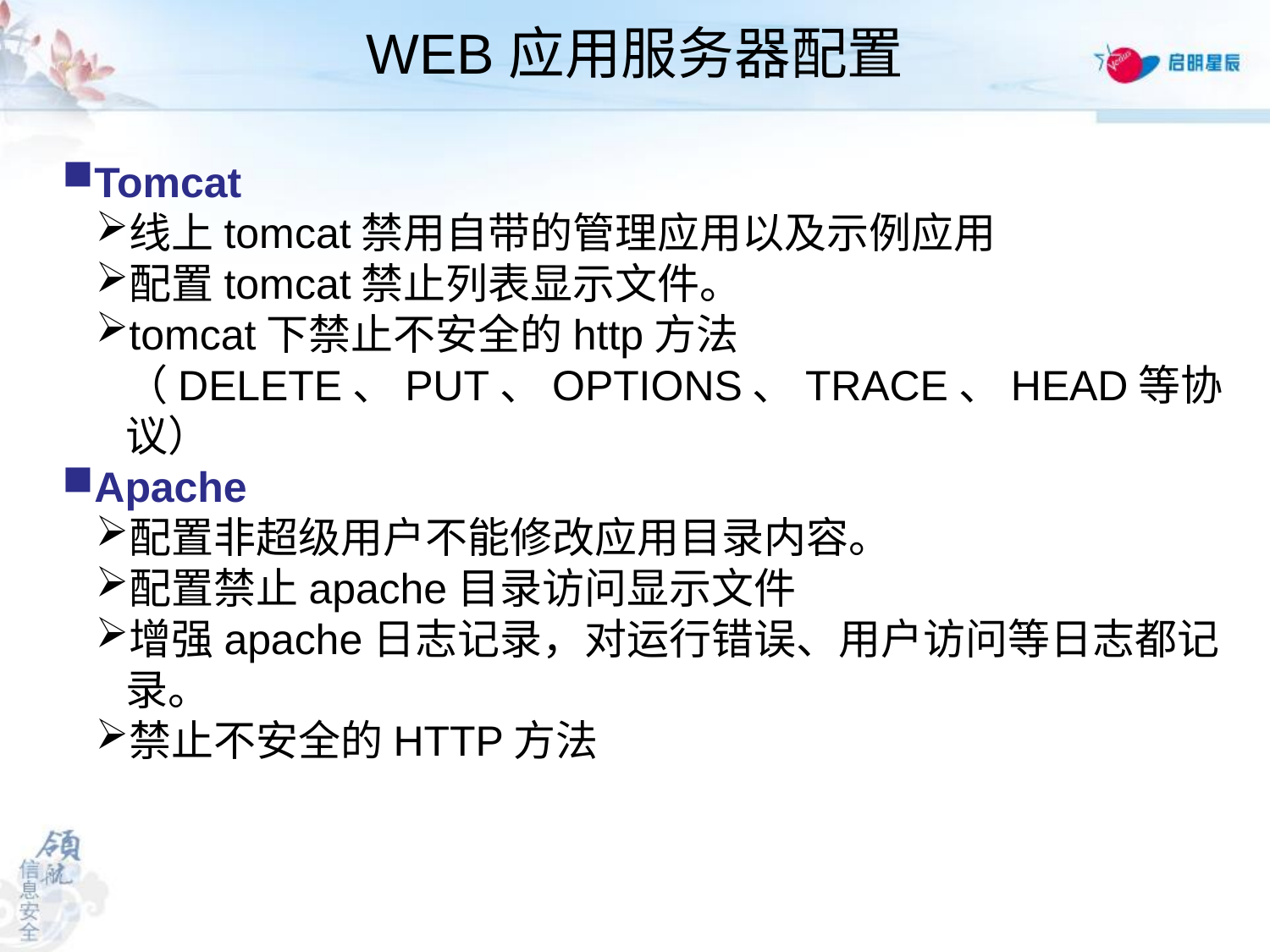

# WEB应用服务器配置
Tomcat
线上tomcat禁用自带的管理应用以及示例应用
配置tomcat禁止列表显示文件。
tomcat下禁止不安全的http方法（DELETE、PUT、OPTIONS、TRACE、HEAD等协议）
Apache
配置非超级用户不能修改应用目录内容。
配置禁止apache目录访问显示文件
增强apache日志记录，对运行错误、用户访问等日志都记录。
禁止不安全的HTTP方法